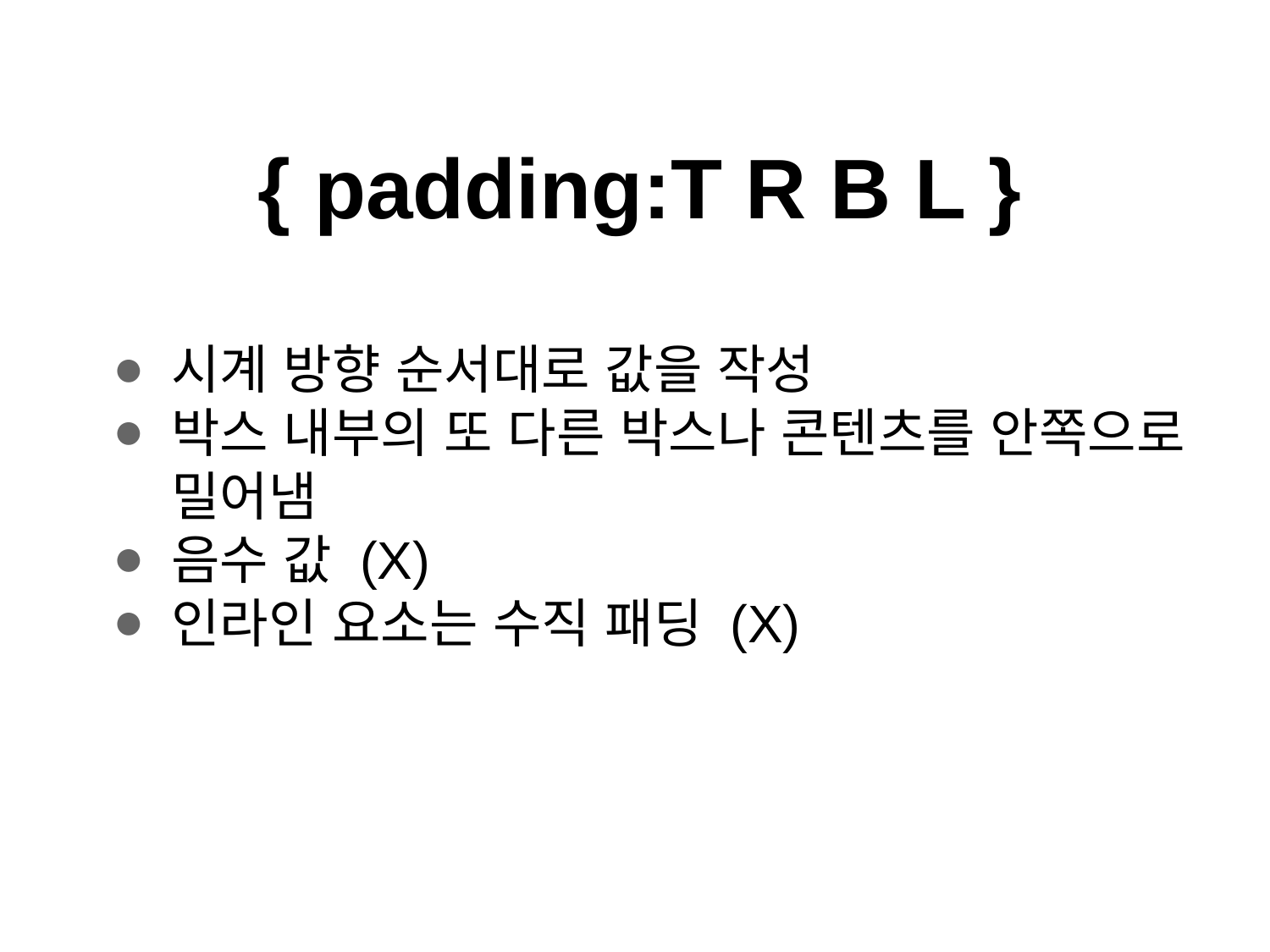

# { padding:T R B L }
시계 방향 순서대로 값을 작성
박스 내부의 또 다른 박스나 콘텐츠를 안쪽으로 밀어냄
음수 값 (X)
인라인 요소는 수직 패딩 (X)